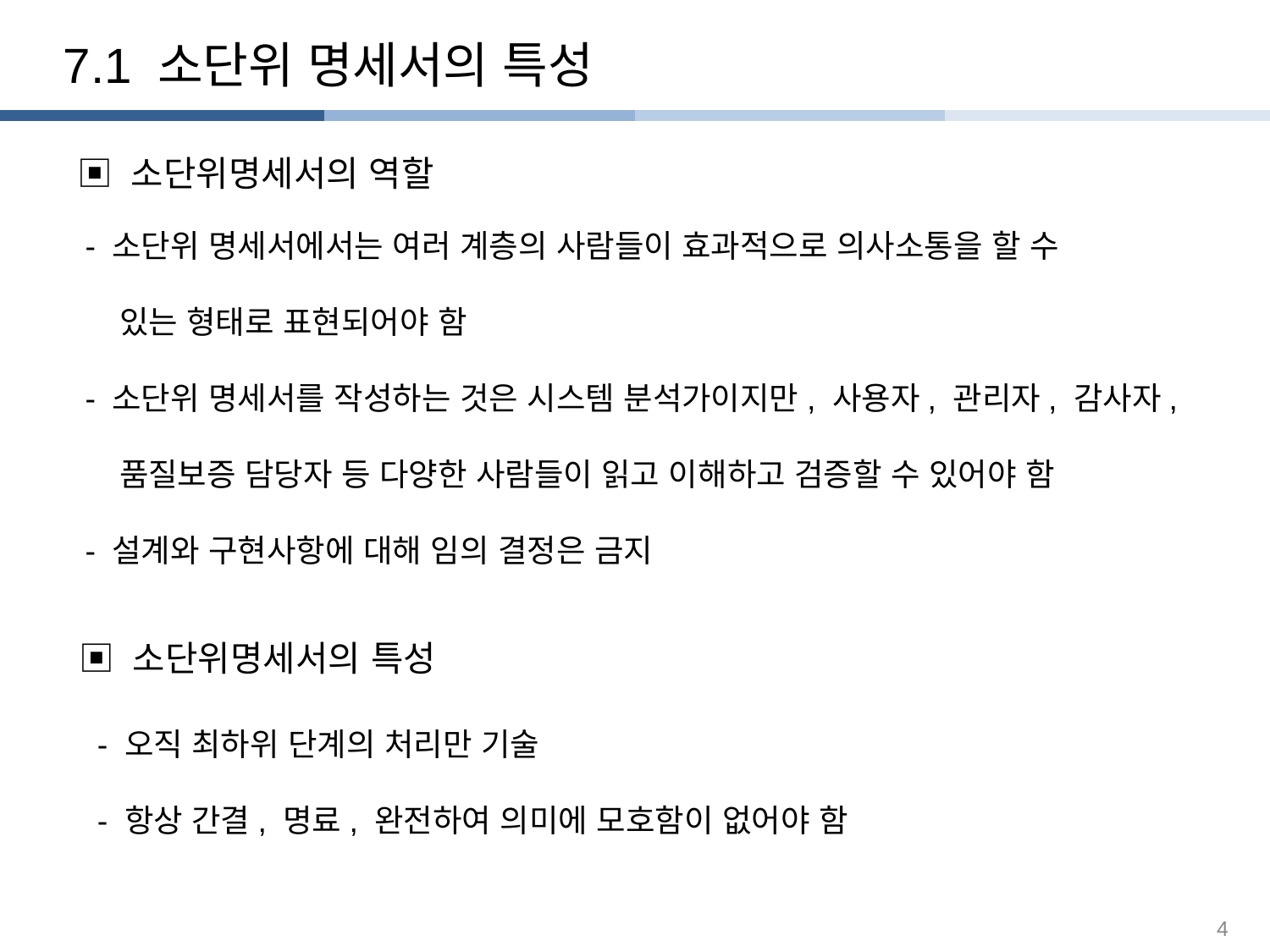

7.1 소단위 명세서의 특성
▣ 소단위명세서의 역할
  - 소단위 명세서에서는 여러 계층의 사람들이 효과적으로 의사소통을 할 수
     있는 형태로 표현되어야 함
  - 소단위 명세서를 작성하는 것은 시스템 분석가이지만, 사용자, 관리자, 감사자,
     품질보증 담당자 등 다양한 사람들이 읽고 이해하고 검증할 수 있어야 함
  - 설계와 구현사항에 대해 임의 결정은 금지
▣ 소단위명세서의 특성
- 오직 최하위 단계의 처리만 기술
- 항상 간결, 명료, 완전하여 의미에 모호함이 없어야 함
4